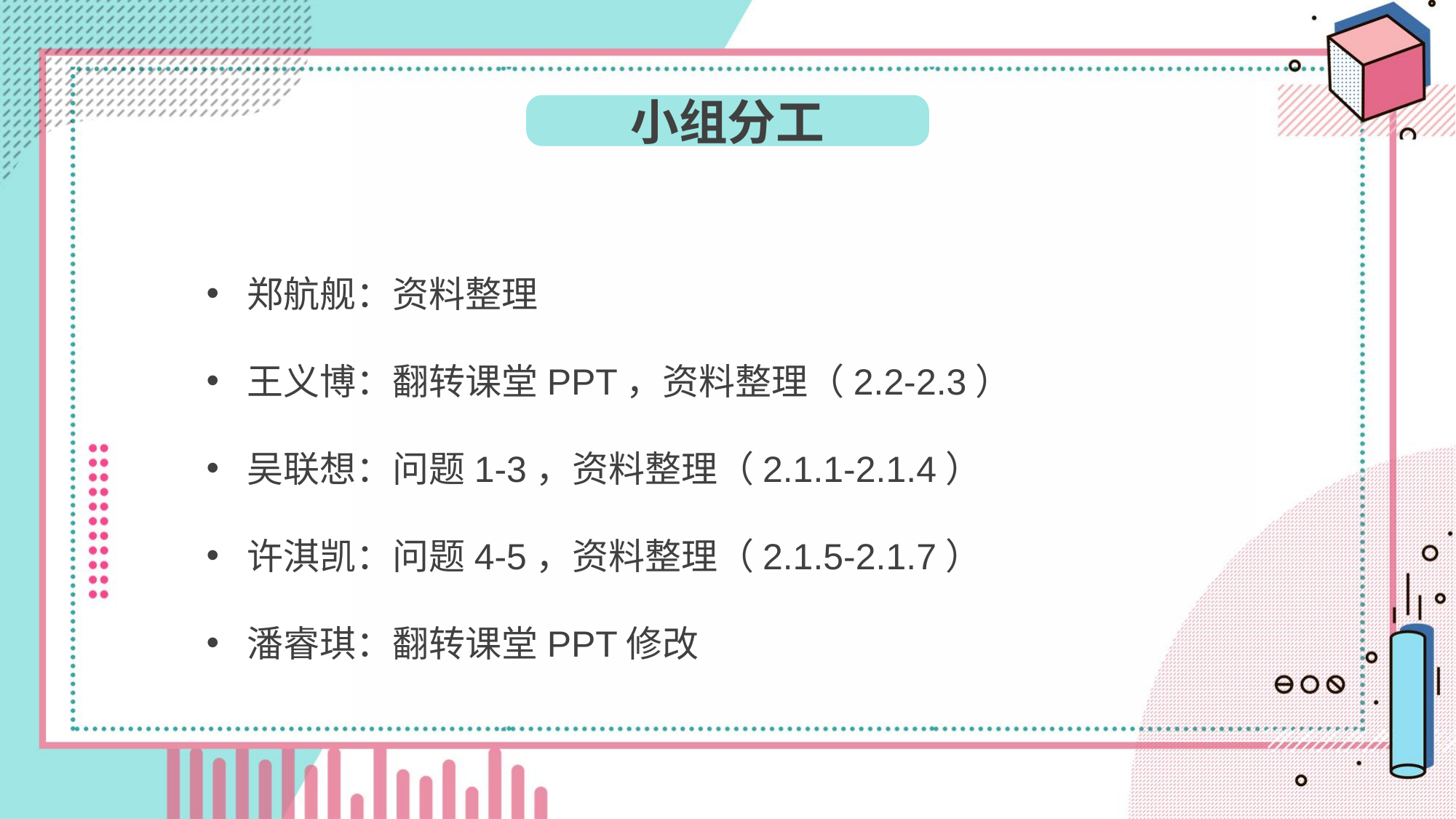

小组分工
郑航舰：资料整理
王义博：翻转课堂PPT，资料整理（2.2-2.3）
吴联想：问题1-3，资料整理（2.1.1-2.1.4）
许淇凯：问题4-5，资料整理（2.1.5-2.1.7）
潘睿琪：翻转课堂PPT修改